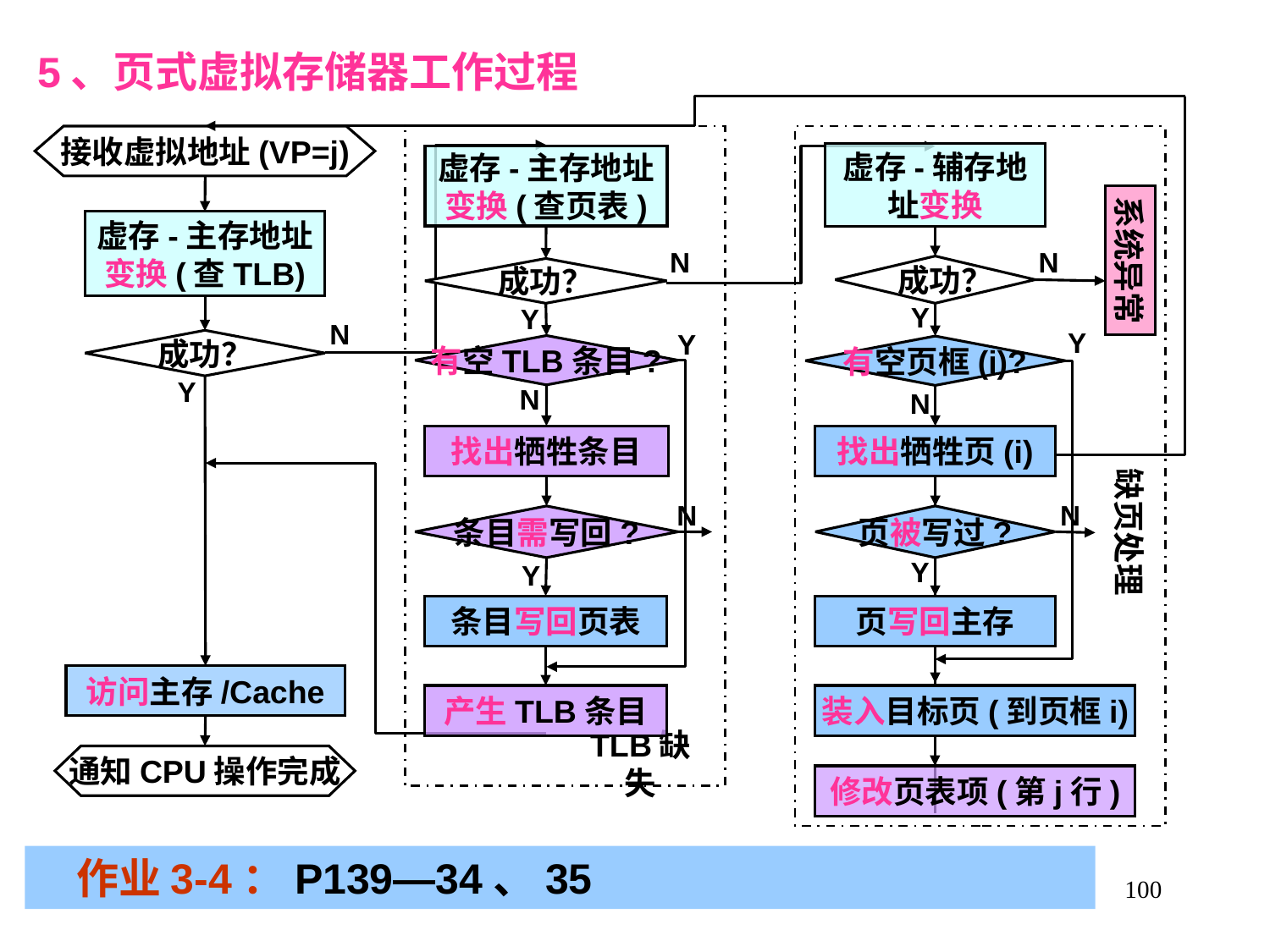

5、页式虚拟存储器工作过程
接收虚拟地址(VP=j)
虚存-主存地址变换(查TLB)
N
成功？
Y
访问主存/Cache
通知CPU操作完成

虚存-主存地址变换(查页表)
N
成功？
Y
Y
有空TLB条目?
N
找出牺牲条目
N
条目需写回?
Y
条目写回页表
产生TLB条目
TLB缺失

虚存-辅存地址变换
系统异常
N
成功？
Y
Y
有空页框(i)?
N
找出牺牲页(i)
缺页处理
N
页被写过?
Y
页写回主存
装入目标页(到页框i)
修改页表项(第j行)
   作业3-4：P139—34、35
100